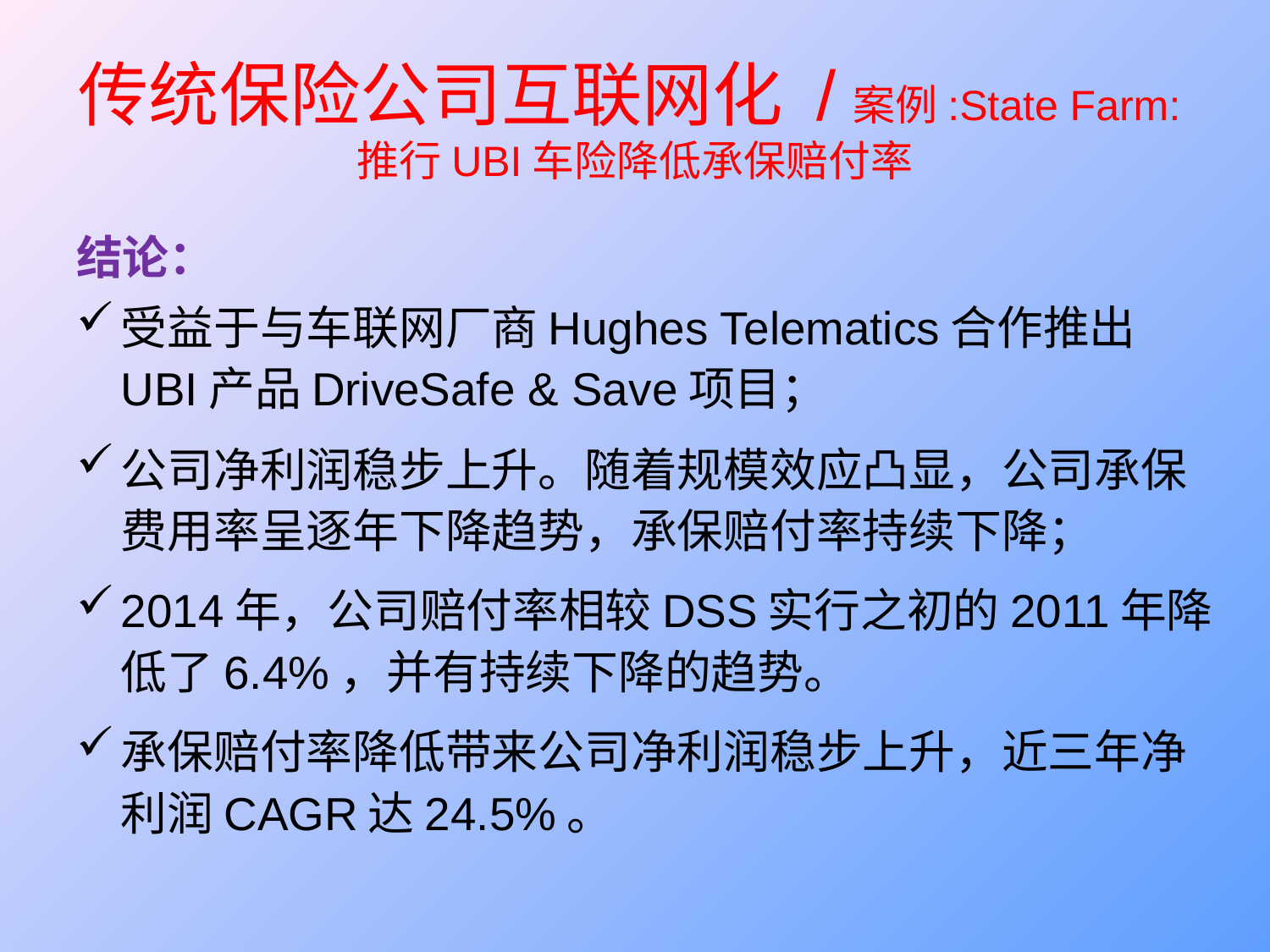

# 传统保险公司互联网化 /案例:State Farm:推行UBI车险降低承保赔付率
结论：
受益于与车联网厂商Hughes Telematics合作推出UBI产品DriveSafe & Save项目；
公司净利润稳步上升。随着规模效应凸显，公司承保费用率呈逐年下降趋势，承保赔付率持续下降；
2014年，公司赔付率相较DSS实行之初的2011年降低了6.4%，并有持续下降的趋势。
承保赔付率降低带来公司净利润稳步上升，近三年净利润CAGR达24.5%。